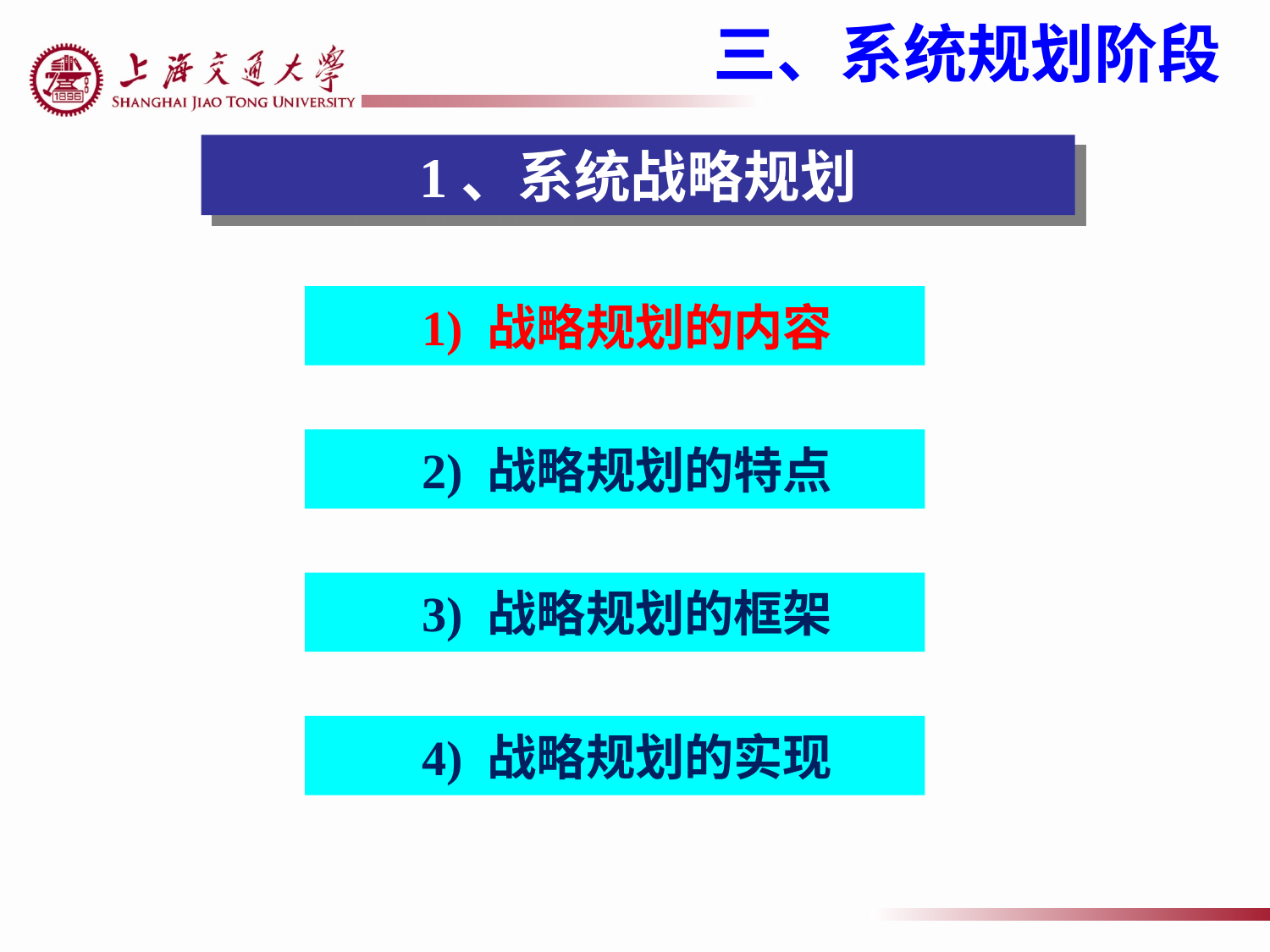

三、系统规划阶段
1、系统战略规划
  1) 战略规划的内容
  2) 战略规划的特点
  3) 战略规划的框架
  4) 战略规划的实现